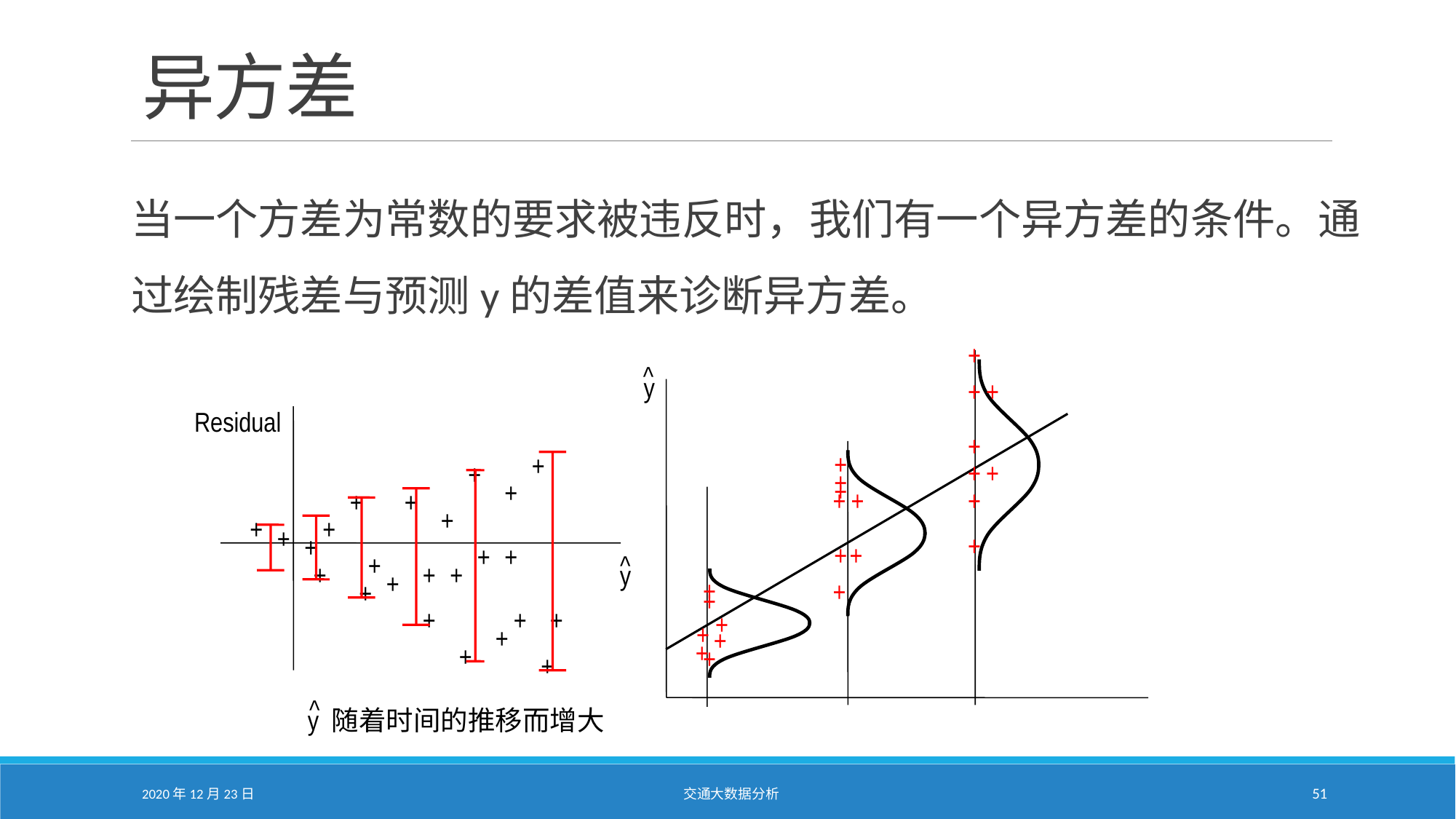

# 异方差
当一个方差为常数的要求被违反时，我们有一个异方差的条件。通过绘制残差与预测y的差值来诊断异方差。
+
+
+
+
+
+
+
+

^
y

Residual

+
+
+
+
+
+
+
+
+
+

+
+
+

+
+
+
+

+
+
+

+
^
+
+
+
y
+
+
+
+
+
+
+
+
+
+
+
+
+
+
+
^
 y 随着时间的推移而增大
2020年12月23日
交通大数据分析
51